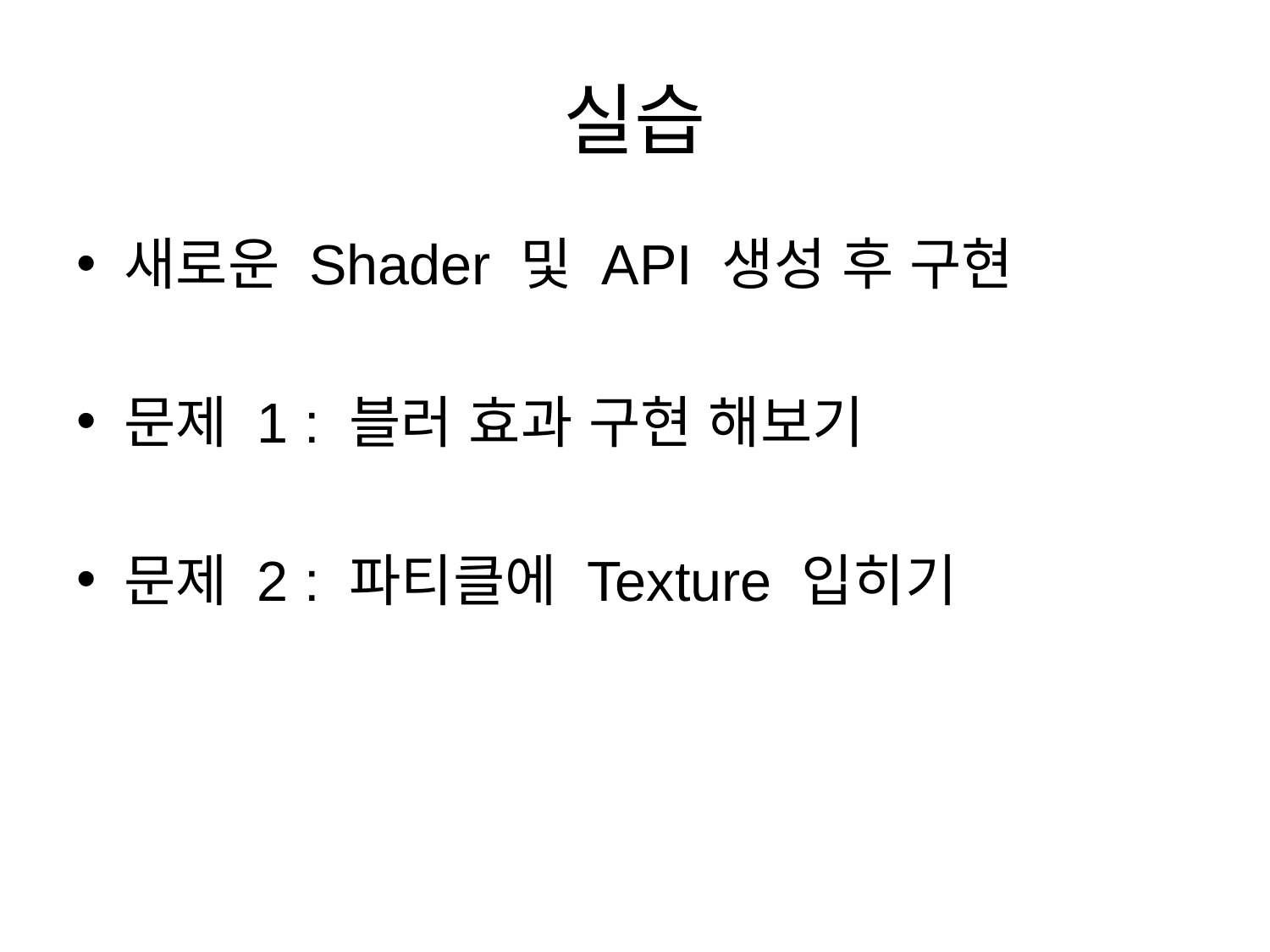

# 실습
새로운 Shader 및 API 생성 후 구현

문제 1 : 블러 효과 구현 해보기

문제 2 : 파티클에 Texture 입히기